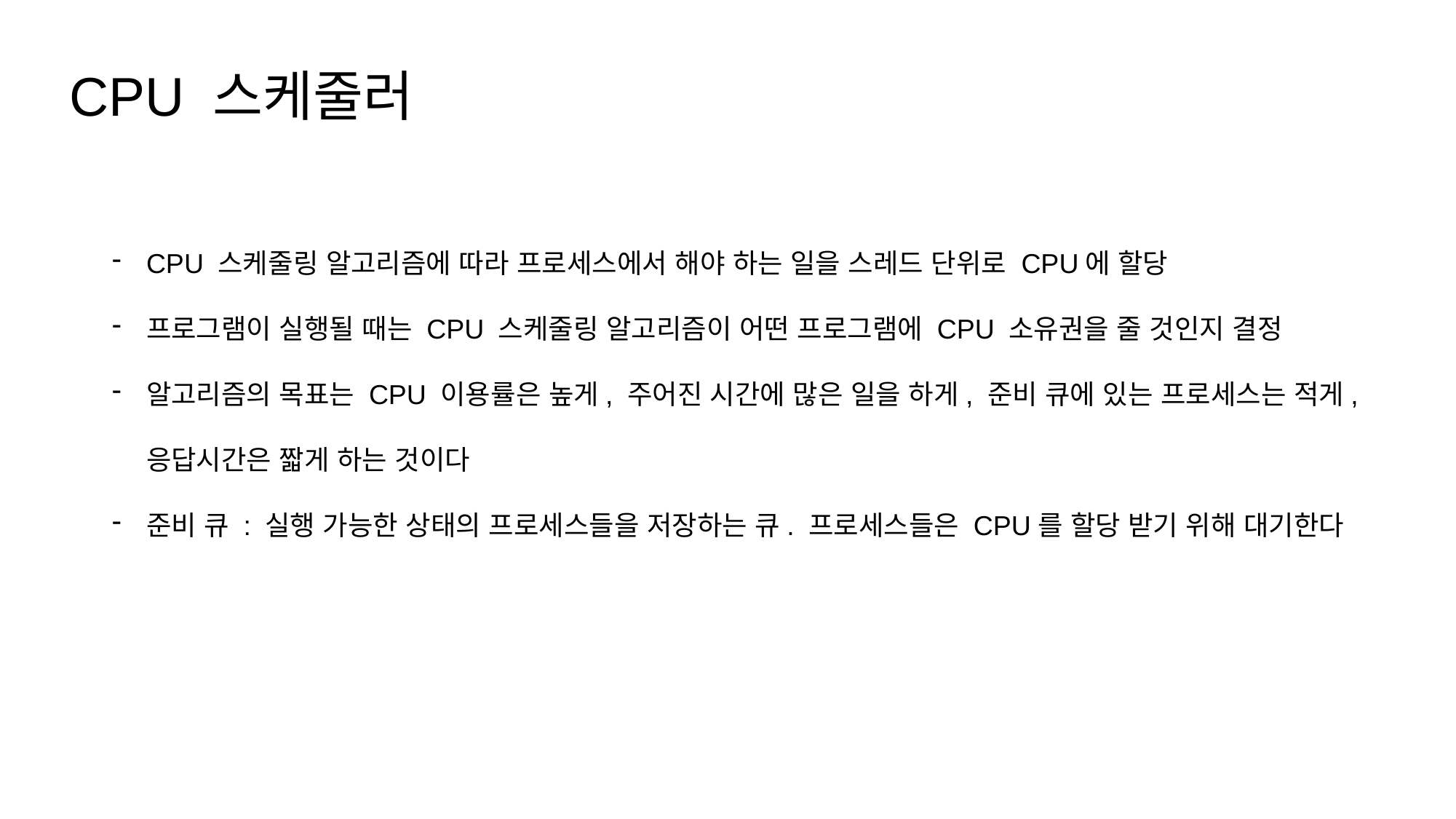

CPU 스케줄러
CPU 스케줄링 알고리즘에 따라 프로세스에서 해야 하는 일을 스레드 단위로 CPU에 할당
프로그램이 실행될 때는 CPU 스케줄링 알고리즘이 어떤 프로그램에 CPU 소유권을 줄 것인지 결정
알고리즘의 목표는 CPU 이용률은 높게, 주어진 시간에 많은 일을 하게, 준비 큐에 있는 프로세스는 적게, 응답시간은 짧게 하는 것이다
준비 큐 : 실행 가능한 상태의 프로세스들을 저장하는 큐. 프로세스들은 CPU를 할당 받기 위해 대기한다